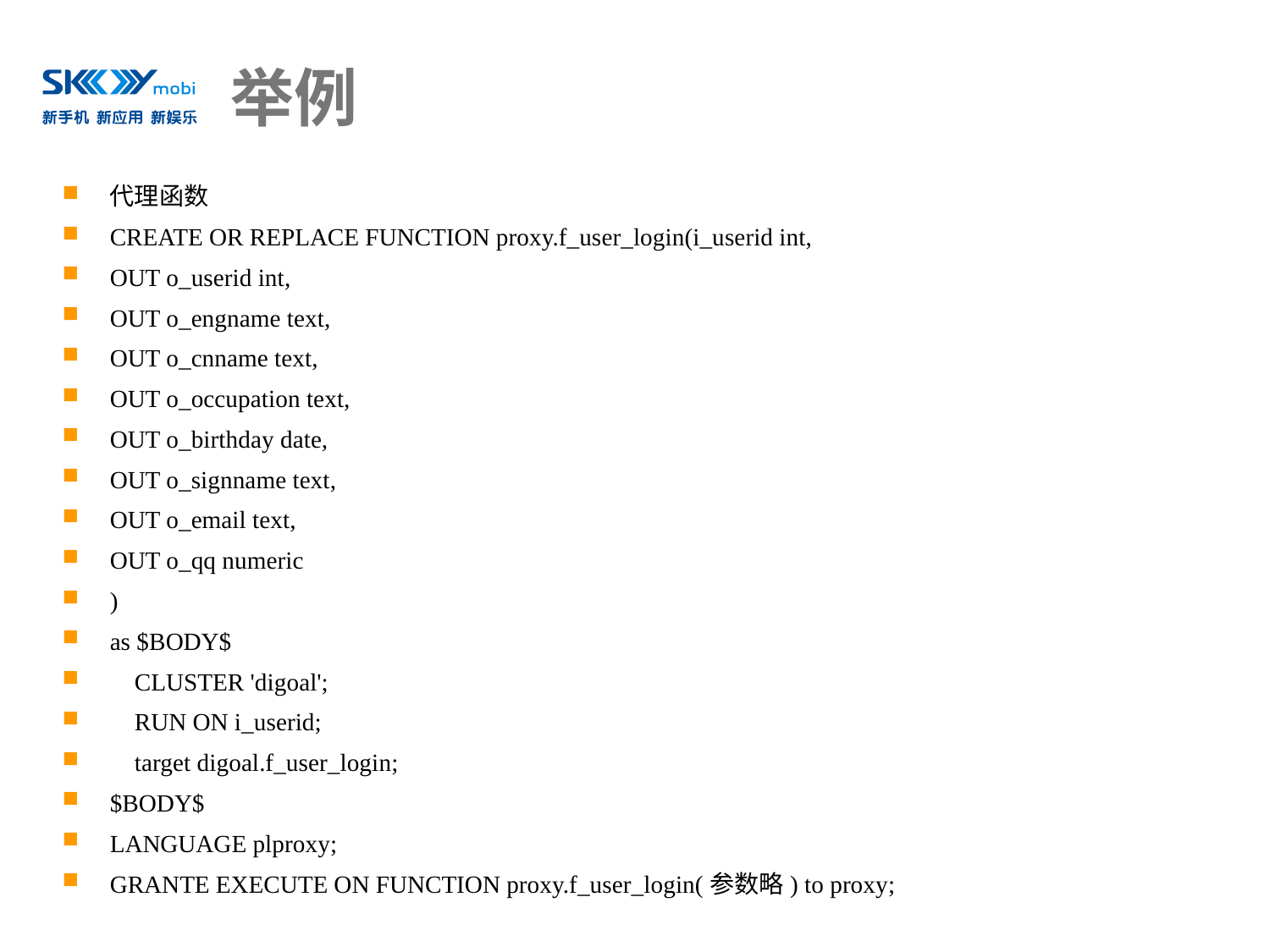

# 举例
代理函数
CREATE OR REPLACE FUNCTION proxy.f_user_login(i_userid int,
OUT o_userid int,
OUT o_engname text,
OUT o_cnname text,
OUT o_occupation text,
OUT o_birthday date,
OUT o_signname text,
OUT o_email text,
OUT o_qq numeric
)
as $BODY$
    CLUSTER 'digoal';
    RUN ON i_userid;
    target digoal.f_user_login;
$BODY$
LANGUAGE plproxy;
GRANTE EXECUTE ON FUNCTION proxy.f_user_login(参数略) to proxy;